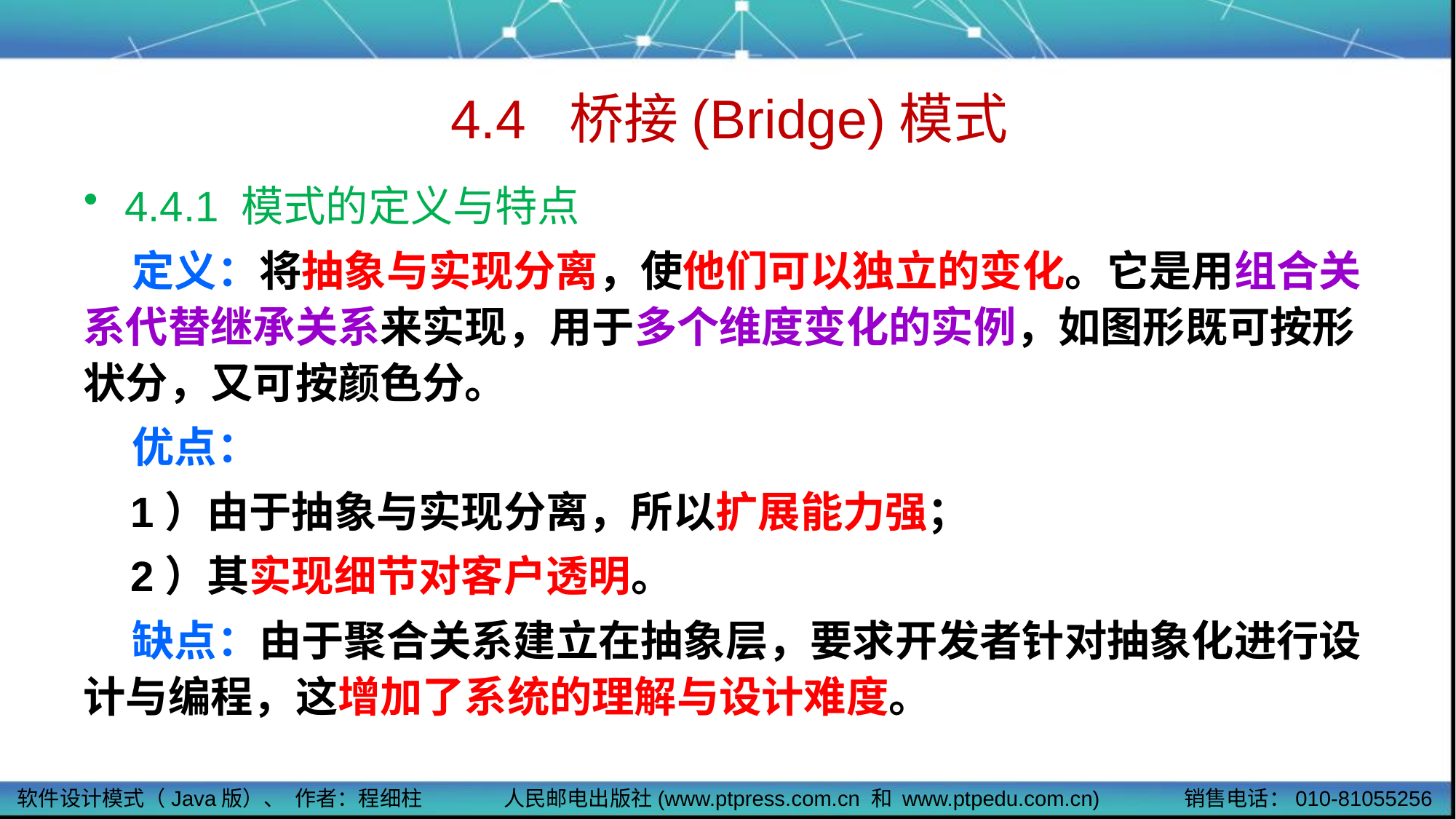

# 4.4  桥接(Bridge)模式
4.4.1 模式的定义与特点
    定义：将抽象与实现分离，使他们可以独立的变化。它是用组合关系代替继承关系来实现，用于多个维度变化的实例，如图形既可按形状分，又可按颜色分。
    优点：
    1）由于抽象与实现分离，所以扩展能力强；
    2）其实现细节对客户透明。
    缺点：由于聚合关系建立在抽象层，要求开发者针对抽象化进行设计与编程，这增加了系统的理解与设计难度。
软件设计模式（Java版）、  作者：程细柱
人民邮电出版社(www.ptpress.com.cn 和 www.ptpedu.com.cn)
销售电话：010-81055256